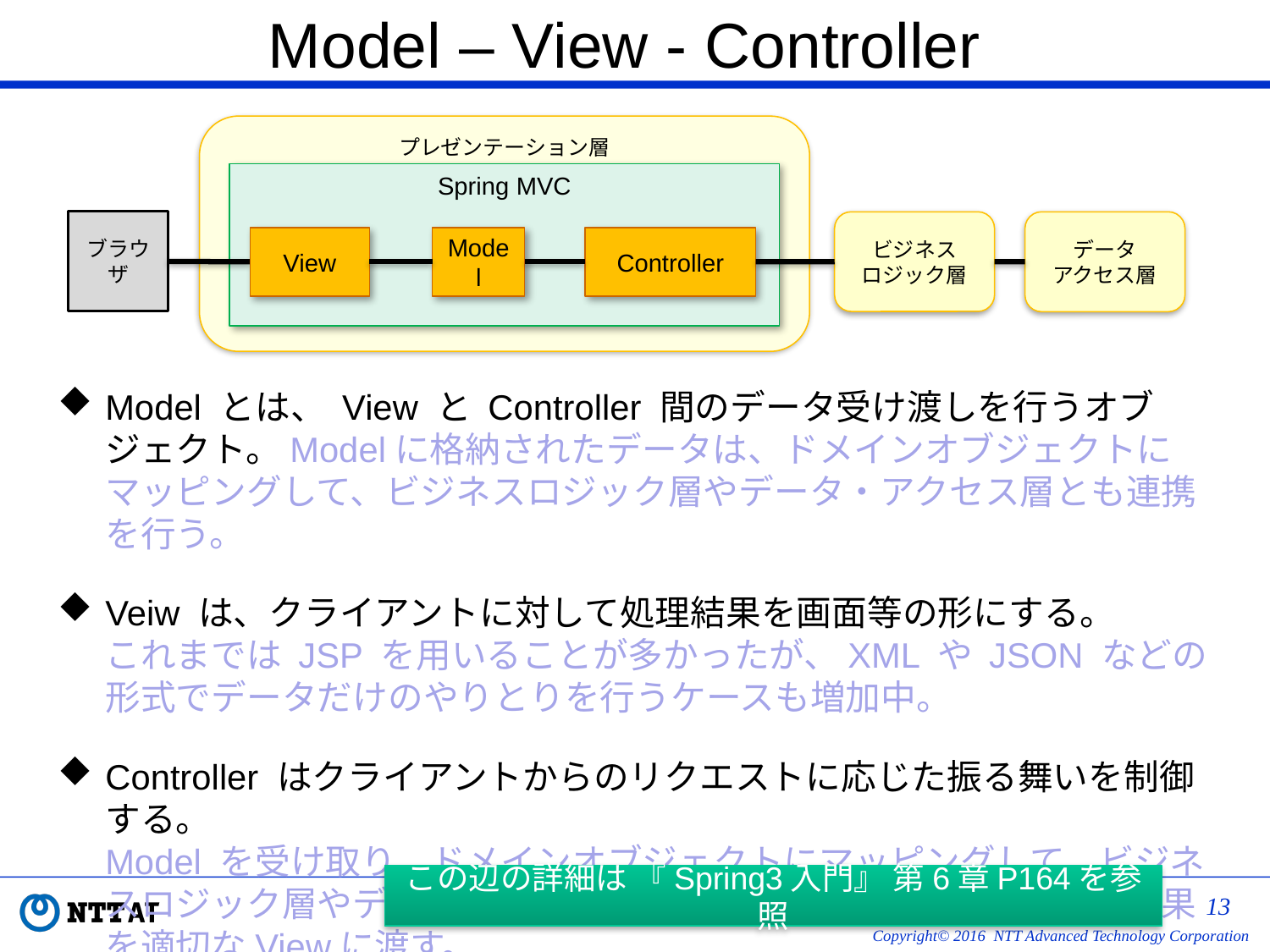

# Model – View - Controller
プレゼンテーション層
Spring MVC
ブラウザ
ビジネス
ロジック層
データ
アクセス層
View
Model
Controller
Model とは、 View と Controller 間のデータ受け渡しを行うオブジェクト。Modelに格納されたデータは、ドメインオブジェクトにマッピングして、ビジネスロジック層やデータ・アクセス層とも連携を行う。

Veiw は、クライアントに対して処理結果を画面等の形にする。
これまでは JSP を用いることが多かったが、XML や JSON などの形式でデータだけのやりとりを行うケースも増加中。

Controller はクライアントからのリクエストに応じた振る舞いを制御する。
Model を受け取り、ドメインオブジェクトにマッピングして、ビジネスロジック層やデータ・アクセス層との連携を行う。また、処理結果を適切なViewに渡す。
この辺の詳細は 『Spring3入門』 第6章P164を参照
13